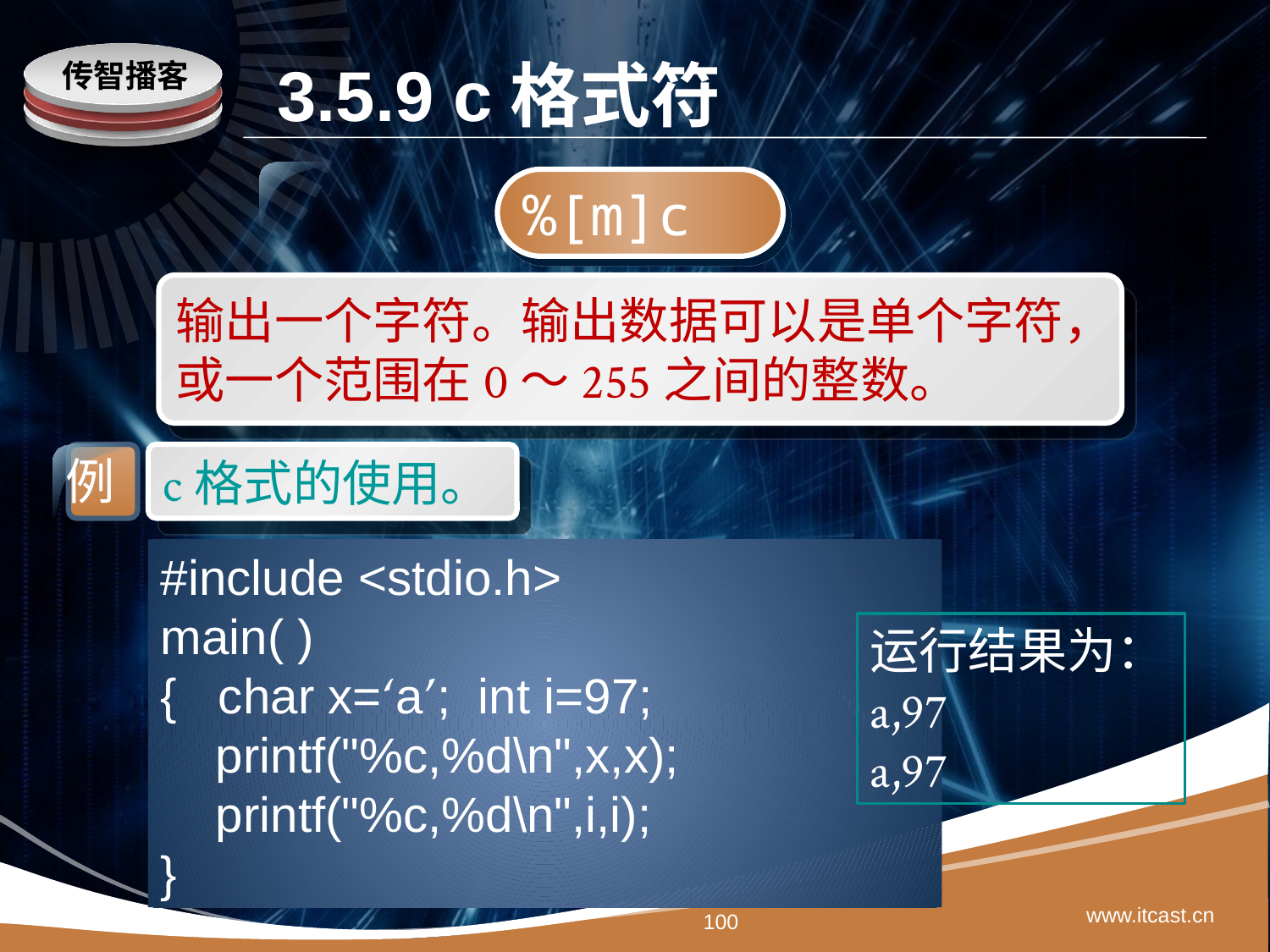

# 3.5.9 c格式符

%[m]c
输出一个字符。输出数据可以是单个字符，
或一个范围在0～255之间的整数。
例

c格式的使用。
#include <stdio.h>
main( )
{   char x=‘a’;  int i=97;
    printf("%c,%d\n",x,x);
    printf("%c,%d\n",i,i);
}
运行结果为：
a,97
a,97
www.itcast.cn
100